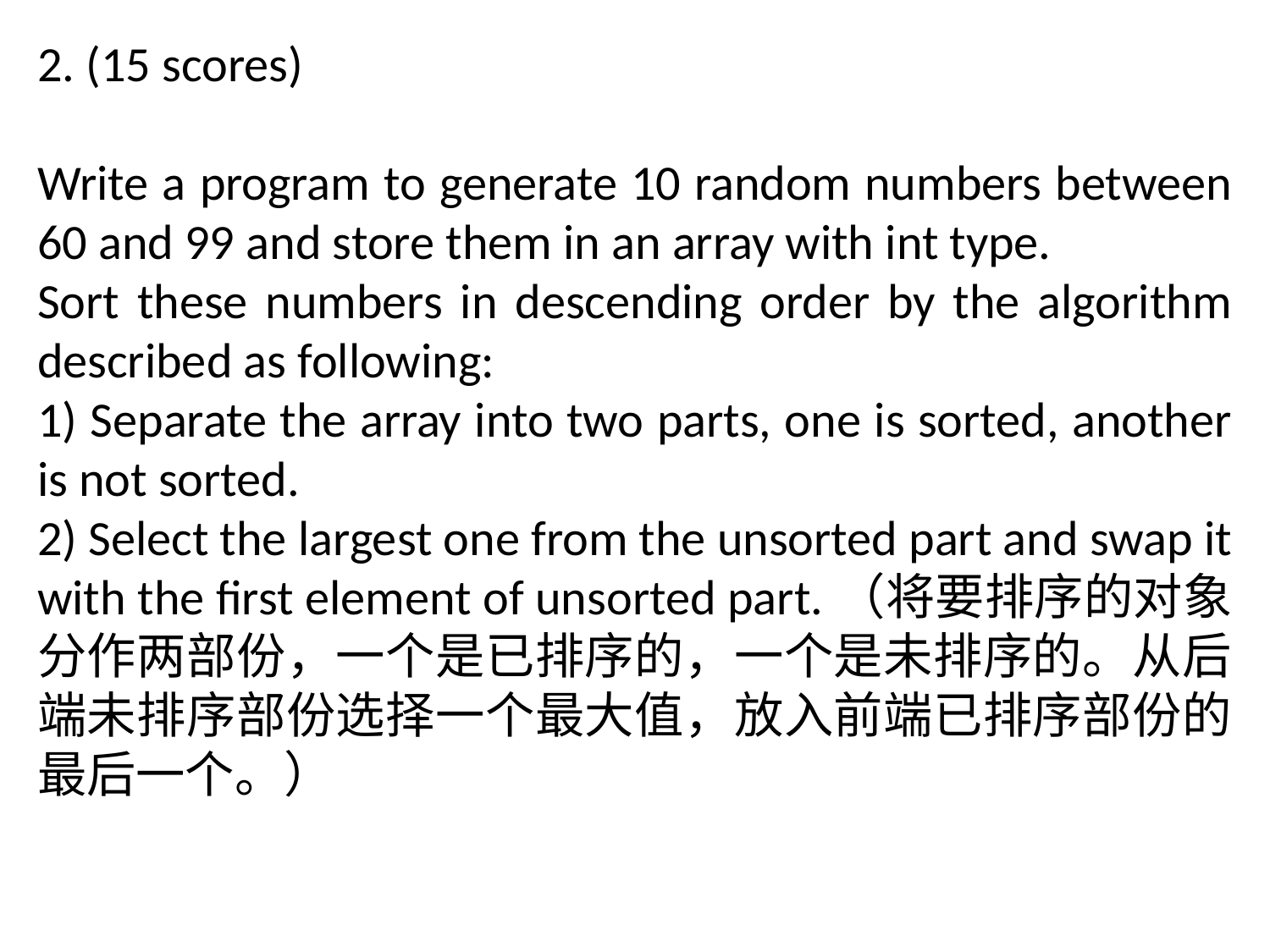

2. (15 scores)

Write a program to generate 10 random numbers between 60 and 99 and store them in an array with int type.
Sort these numbers in descending order by the algorithm described as following:
1) Separate the array into two parts, one is sorted, another is not sorted.
2) Select the largest one from the unsorted part and swap it with the first element of unsorted part.（将要排序的对象分作两部份，一个是已排序的，一个是未排序的。从后端未排序部份选择一个最大值，放入前端已排序部份的最后一个。）